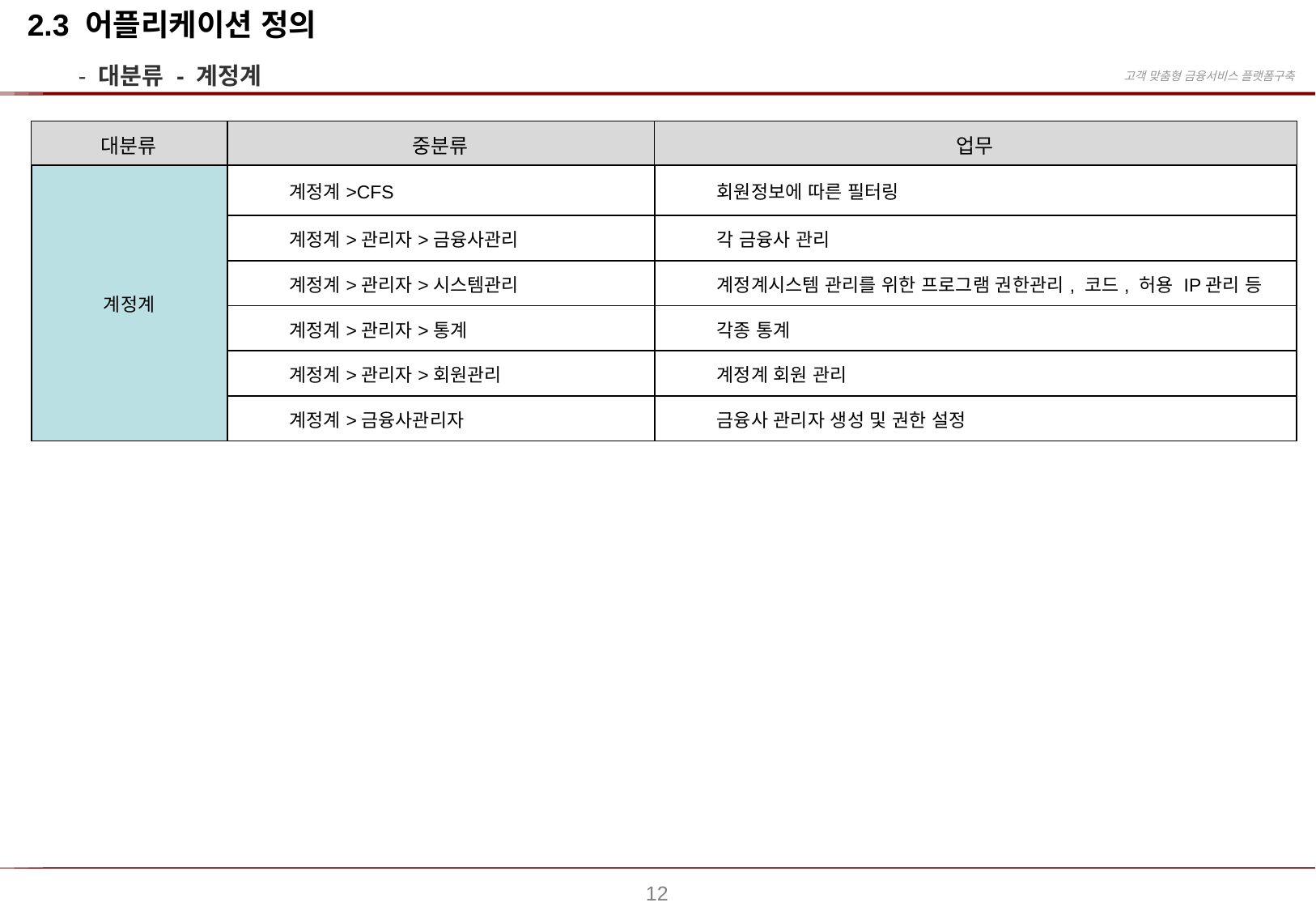

2.3 어플리케이션 정의

      - 대분류 - 계정계
대분류
중분류
업무
| 계정계 | 계정계>CFS | 회원정보에 따른 필터링 |
| --- | --- | --- |
|  | 계정계>관리자>금융사관리 | 각 금융사 관리 |
|  | 계정계>관리자>시스템관리 | 계정계시스템 관리를 위한 프로그램 권한관리, 코드, 허용 IP관리 등 |
|  | 계정계>관리자>통계 | 각종 통계 |
|  | 계정계>관리자>회원관리 | 계정계 회원 관리 |
|  | 계정계>금융사관리자 | 금융사 관리자 생성 및 권한 설정 |